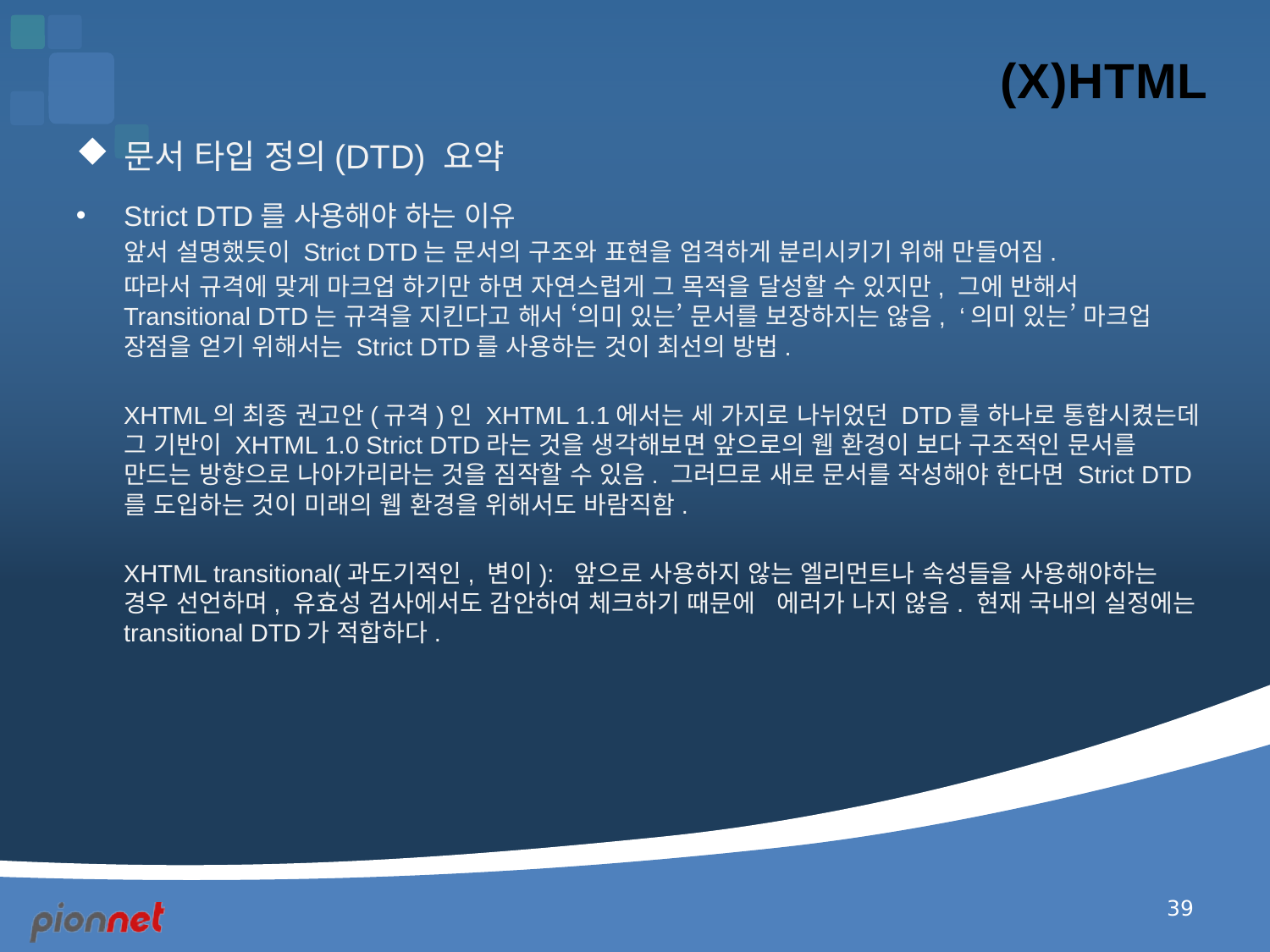

# (X)HTML
문서 타입 정의(DTD) 요약
Strict DTD를 사용해야 하는 이유
	앞서 설명했듯이 Strict DTD는 문서의 구조와 표현을 엄격하게 분리시키기 위해 만들어짐.
	따라서 규격에 맞게 마크업 하기만 하면 자연스럽게 그 목적을 달성할 수 있지만, 그에 반해서 Transitional DTD는 규격을 지킨다고 해서 ‘의미 있는’ 문서를 보장하지는 않음,  ‘의미 있는’ 마크업 장점을 얻기 위해서는 Strict DTD를 사용하는 것이 최선의 방법.

	XHTML의 최종 권고안(규격)인 XHTML 1.1에서는 세 가지로 나뉘었던 DTD를 하나로 통합시켰는데 그 기반이 XHTML 1.0 Strict DTD라는 것을 생각해보면 앞으로의 웹 환경이 보다 구조적인 문서를 만드는 방향으로 나아가리라는 것을 짐작할 수 있음. 그러므로 새로 문서를 작성해야 한다면 Strict DTD를 도입하는 것이 미래의 웹 환경을 위해서도 바람직함.

	XHTML transitional(과도기적인, 변이):  앞으로 사용하지 않는 엘리먼트나 속성들을 사용해야하는  경우 선언하며, 유효성 검사에서도 감안하여 체크하기 때문에   에러가 나지 않음. 현재 국내의 실정에는  transitional DTD가 적합하다.

39